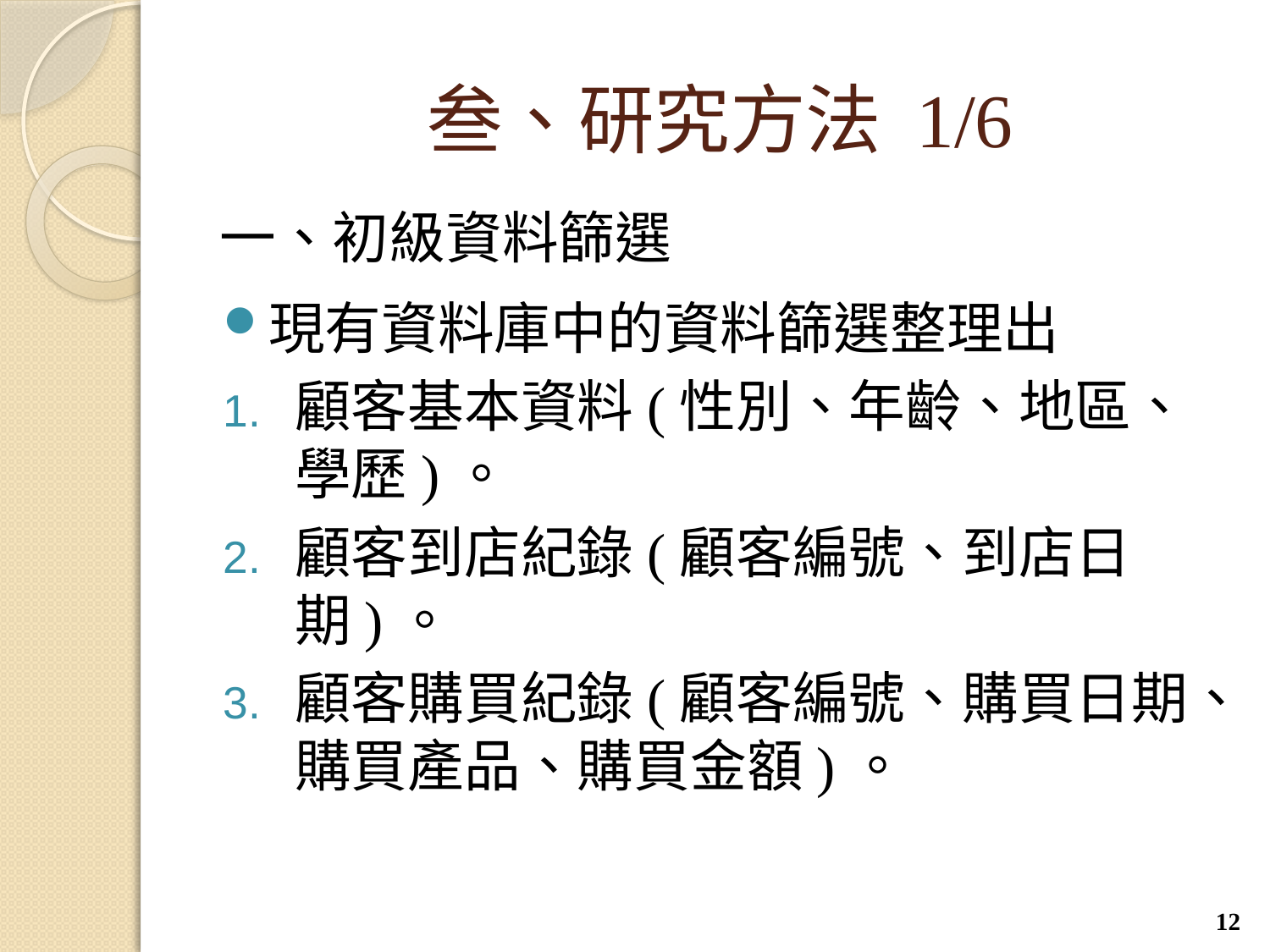

# 叁、研究方法 1/6
一、初級資料篩選
現有資料庫中的資料篩選整理出
顧客基本資料(性別、年齡、地區、學歷)。
顧客到店紀錄(顧客編號、到店日期)。
顧客購買紀錄(顧客編號、購買日期、購買產品、購買金額)。
12